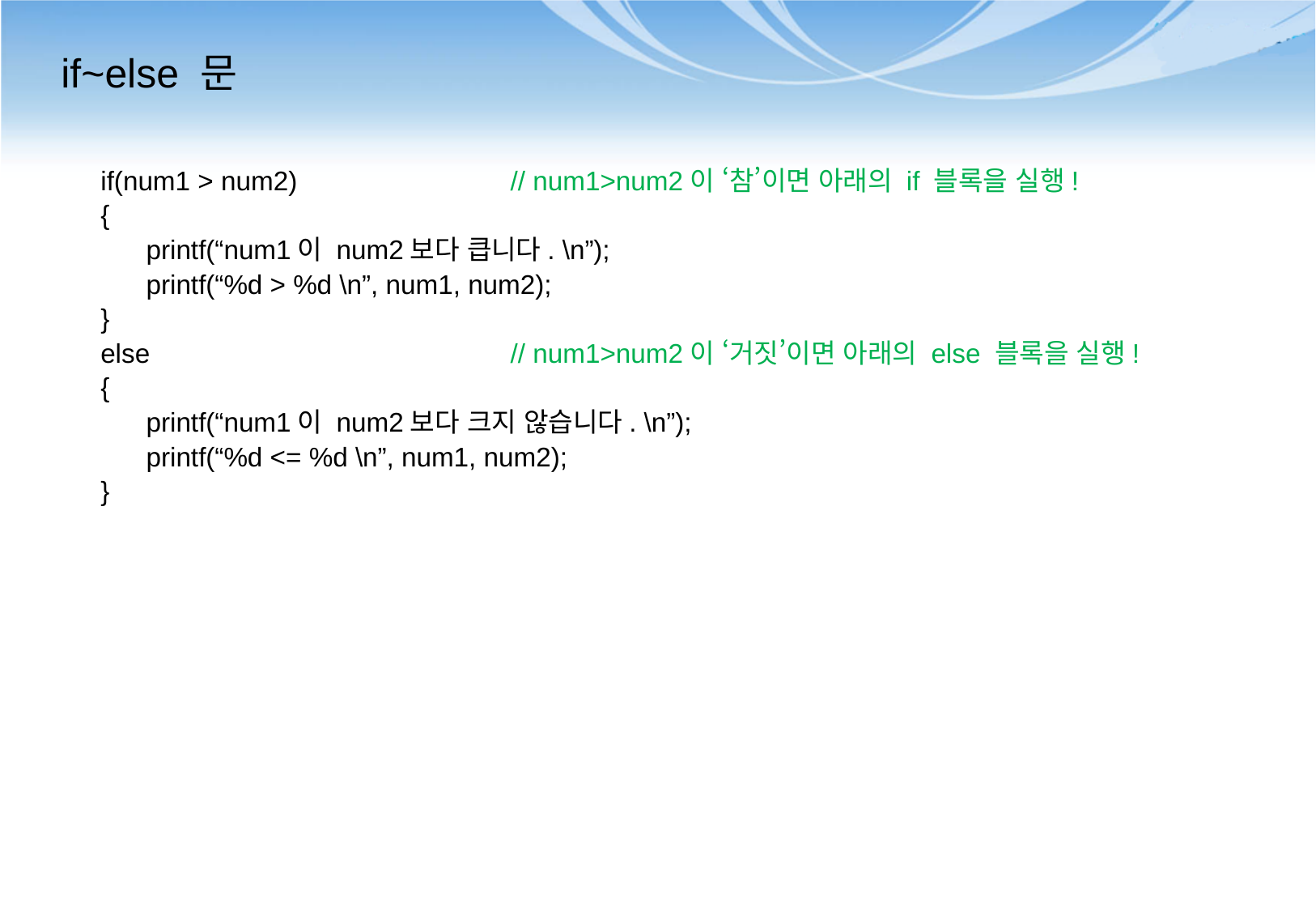

# if~else 문
if(num1 > num2)		// num1>num2이 ‘참’이면 아래의 if 블록을 실행!
{
	printf(“num1이 num2보다 큽니다. \n”);
	printf(“%d > %d \n”, num1, num2);
}
else			// num1>num2이 ‘거짓’이면 아래의 else 블록을 실행!
{
	printf(“num1이 num2보다 크지 않습니다. \n”);
	printf(“%d <= %d \n”, num1, num2);
}